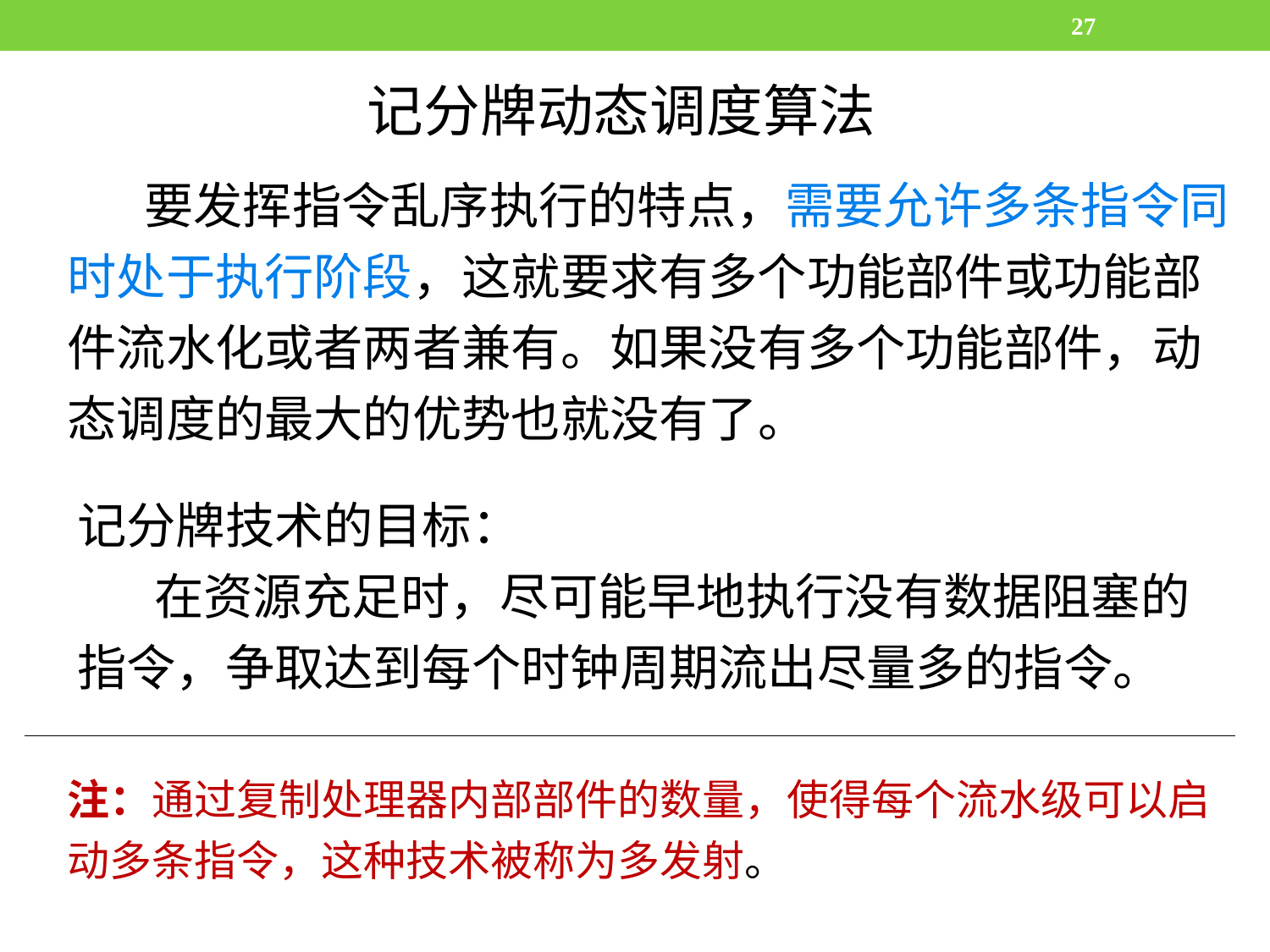

27
记分牌动态调度算法
       要发挥指令乱序执行的特点，需要允许多条指令同时处于执行阶段，这就要求有多个功能部件或功能部件流水化或者两者兼有。如果没有多个功能部件，动态调度的最大的优势也就没有了。
记分牌技术的目标：
       在资源充足时，尽可能早地执行没有数据阻塞的指令，争取达到每个时钟周期流出尽量多的指令。
注：通过复制处理器内部部件的数量，使得每个流水级可以启动多条指令，这种技术被称为多发射。